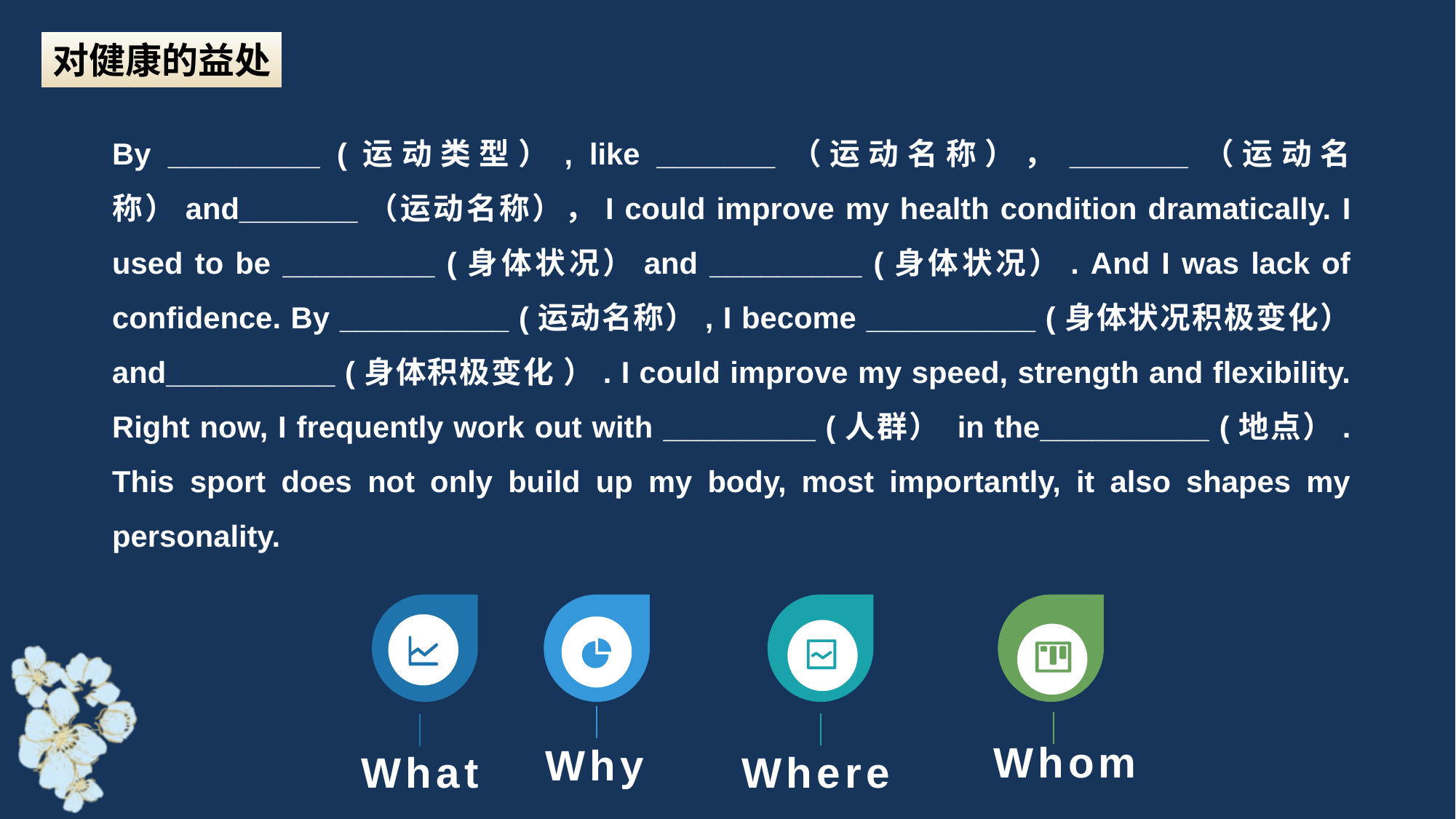

对健康的益处
By _________ (运动类型）, like _______（运动名称），_______（运动名称）and_______（运动名称），I could improve my health condition dramatically. I used to be _________ (身体状况）and _________ (身体状况）. And I was lack of confidence. By __________ (运动名称）, I become __________ (身体状况积极变化） and__________ (身体积极变化 ）. I could improve my speed, strength and flexibility. Right now, I frequently work out with _________ (人群） in the__________ (地点）. This sport does not only build up my body, most importantly, it also shapes my personality.

Whom
Why
What
Where